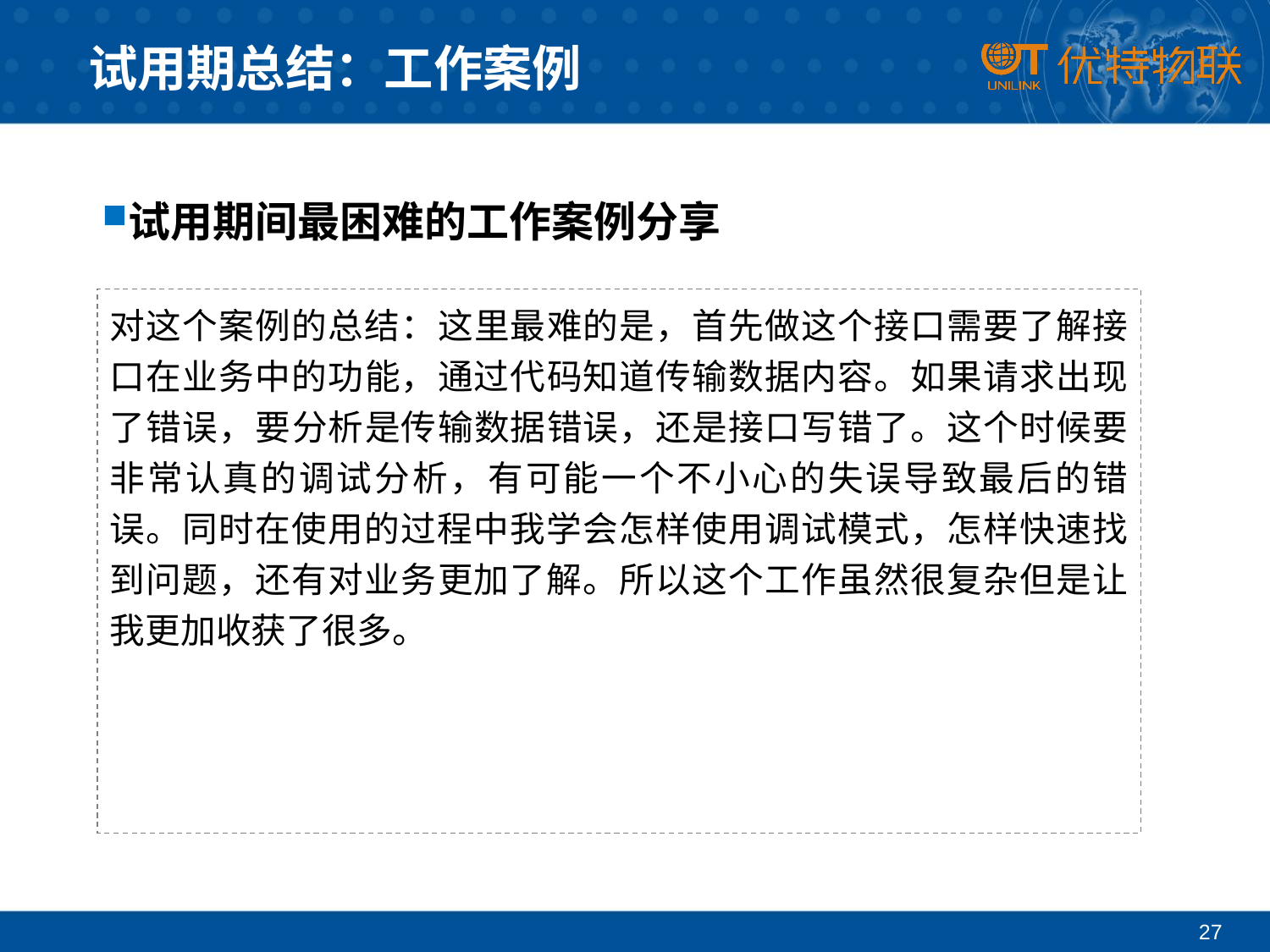

# 试用期总结：工作案例
试用期间最困难的工作案例分享
对这个案例的总结：这里最难的是，首先做这个接口需要了解接口在业务中的功能，通过代码知道传输数据内容。如果请求出现了错误，要分析是传输数据错误，还是接口写错了。这个时候要非常认真的调试分析，有可能一个不小心的失误导致最后的错误。同时在使用的过程中我学会怎样使用调试模式，怎样快速找到问题，还有对业务更加了解。所以这个工作虽然很复杂但是让我更加收获了很多。
27